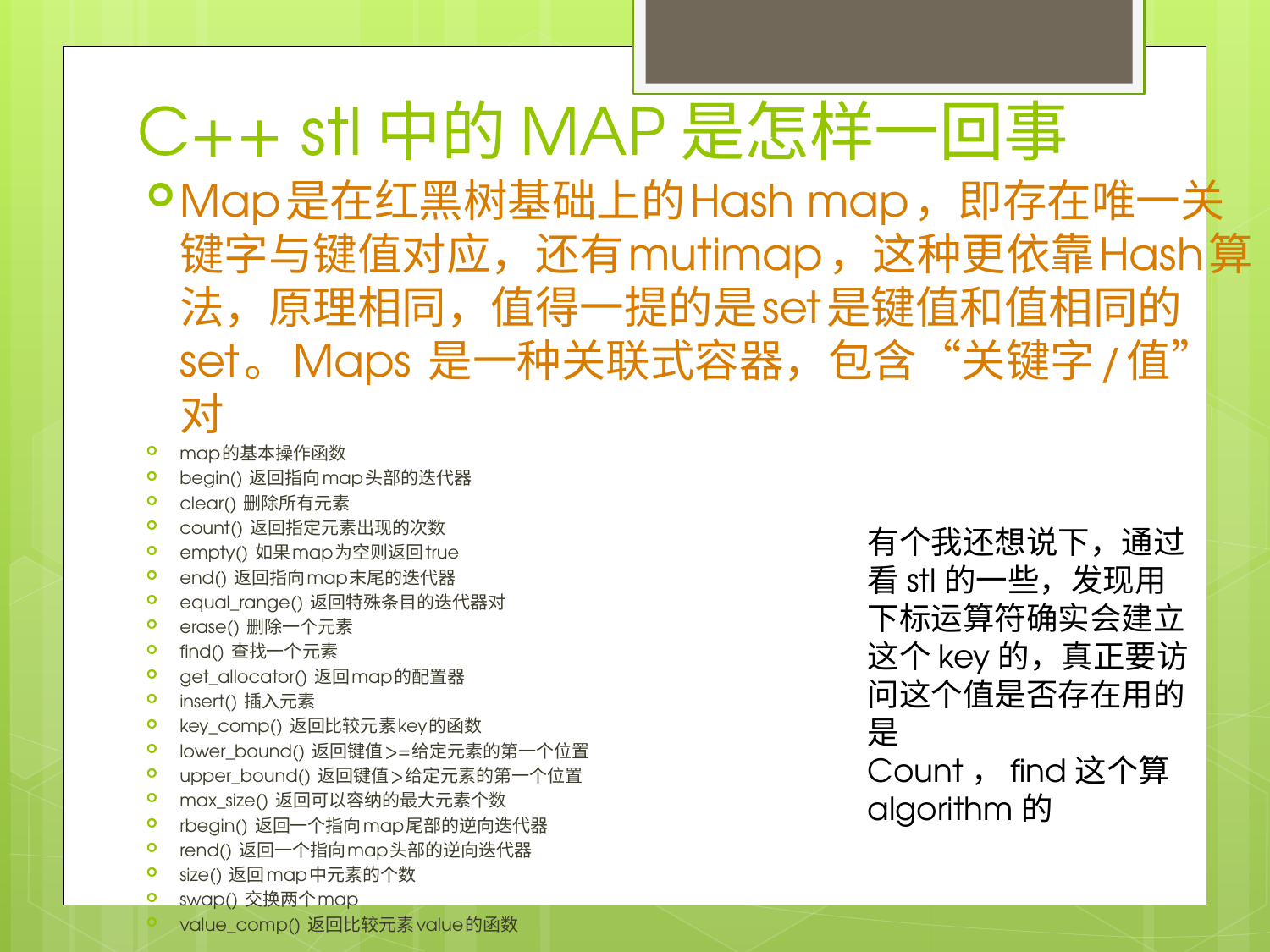

# C++ stl中的MAP是怎样一回事
Map是在红黑树基础上的Hash map，即存在唯一关键字与键值对应，还有mutimap，这种更依靠Hash算法，原理相同，值得一提的是set是键值和值相同的set。Maps 是一种关联式容器，包含“关键字/值”对
map的基本操作函数
begin() 返回指向map头部的迭代器
clear() 删除所有元素
count() 返回指定元素出现的次数
empty() 如果map为空则返回true
end() 返回指向map末尾的迭代器
equal_range() 返回特殊条目的迭代器对
erase() 删除一个元素
find() 查找一个元素
get_allocator() 返回map的配置器
insert() 插入元素
key_comp() 返回比较元素key的函数
lower_bound() 返回键值>=给定元素的第一个位置
upper_bound() 返回键值>给定元素的第一个位置
max_size() 返回可以容纳的最大元素个数
rbegin() 返回一个指向map尾部的逆向迭代器
rend() 返回一个指向map头部的逆向迭代器
size() 返回map中元素的个数
swap() 交换两个map
value_comp() 返回比较元素value的函数

有个我还想说下，通过看stl的一些，发现用下标运算符确实会建立这个key的，真正要访问这个值是否存在用的是
Count，find这个算algorithm的